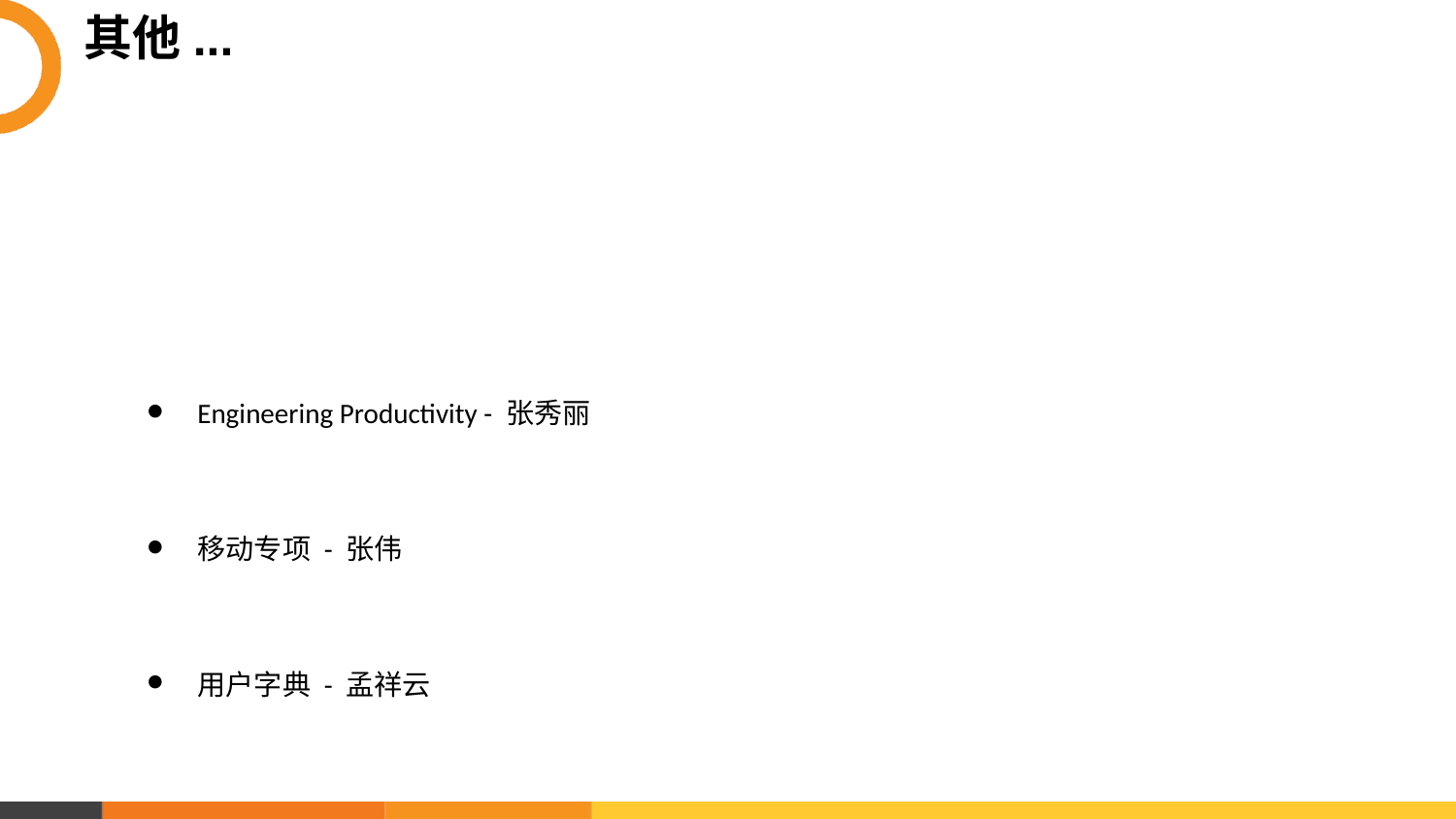

# 其他...
Engineering Productivity - 张秀丽
移动专项 - 张伟
用户字典 - 孟祥云